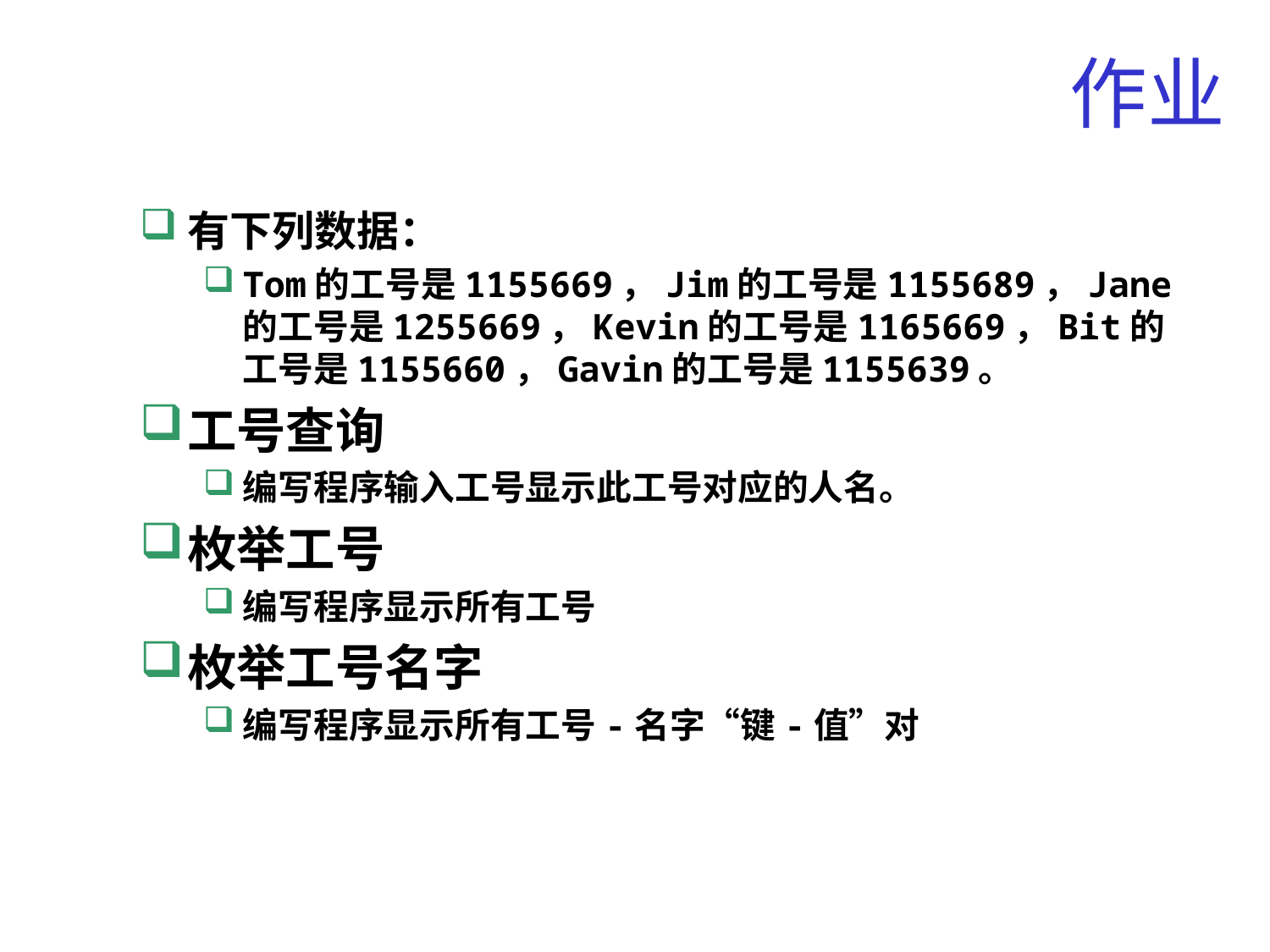

# 作业
有下列数据：
Tom的工号是1155669，Jim的工号是1155689，Jane的工号是1255669，Kevin的工号是1165669，Bit的工号是1155660，Gavin的工号是1155639。
工号查询
编写程序输入工号显示此工号对应的人名。
枚举工号
编写程序显示所有工号
枚举工号名字
编写程序显示所有工号-名字“键-值”对